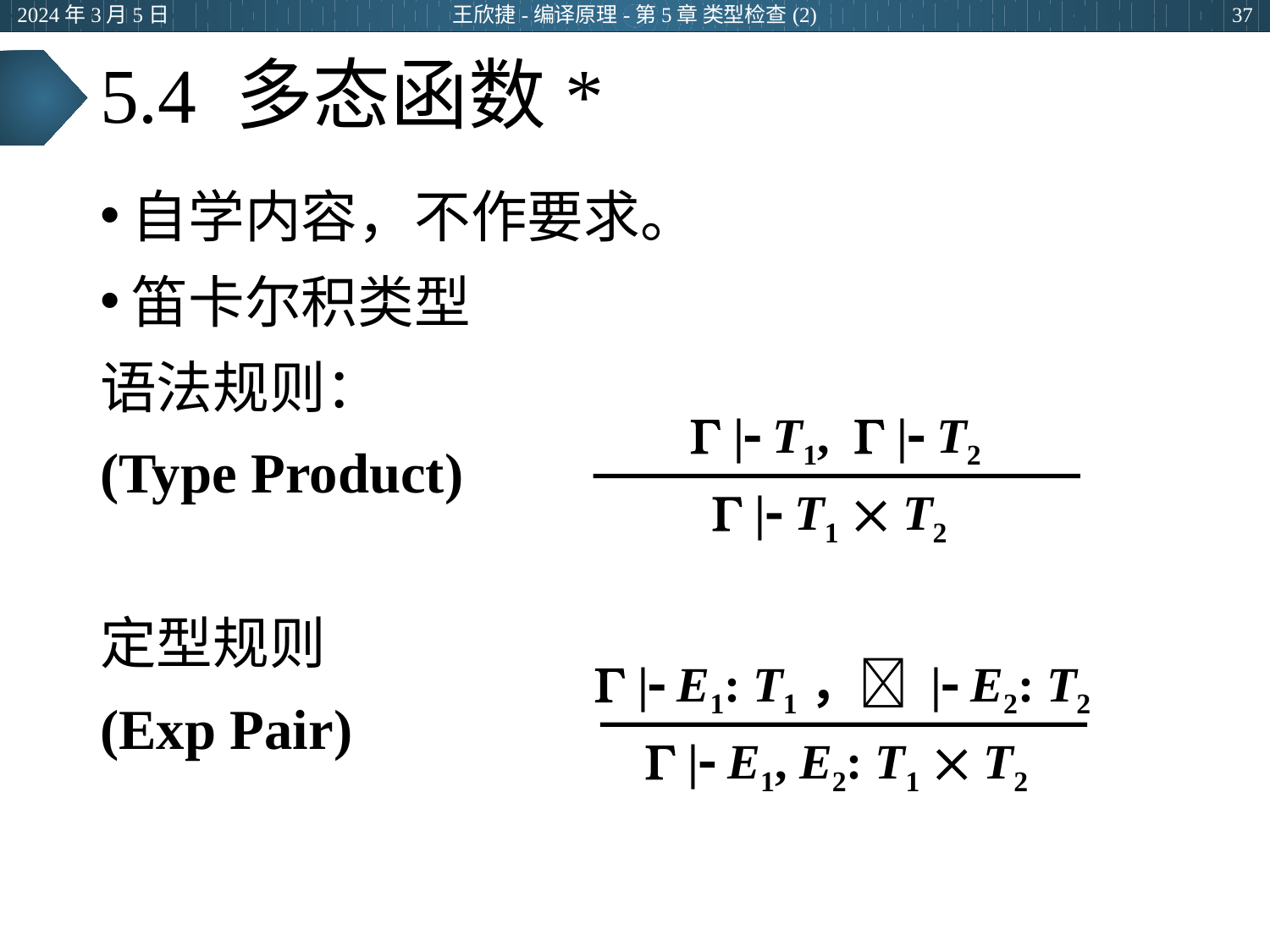

2024年3月5日
王欣捷-编译原理-第5章 类型检查(2)
37
# 5.4 多态函数*
自学内容，不作要求。
笛卡尔积类型
语法规则：
(Type Product)

定型规则
(Exp Pair)

 Γ |− T1,  Γ |− T2
Γ |− T1 × T2

 Γ |− E1: T1，Γ |− E2: T2
Γ |− E1, E2: T1 × T2